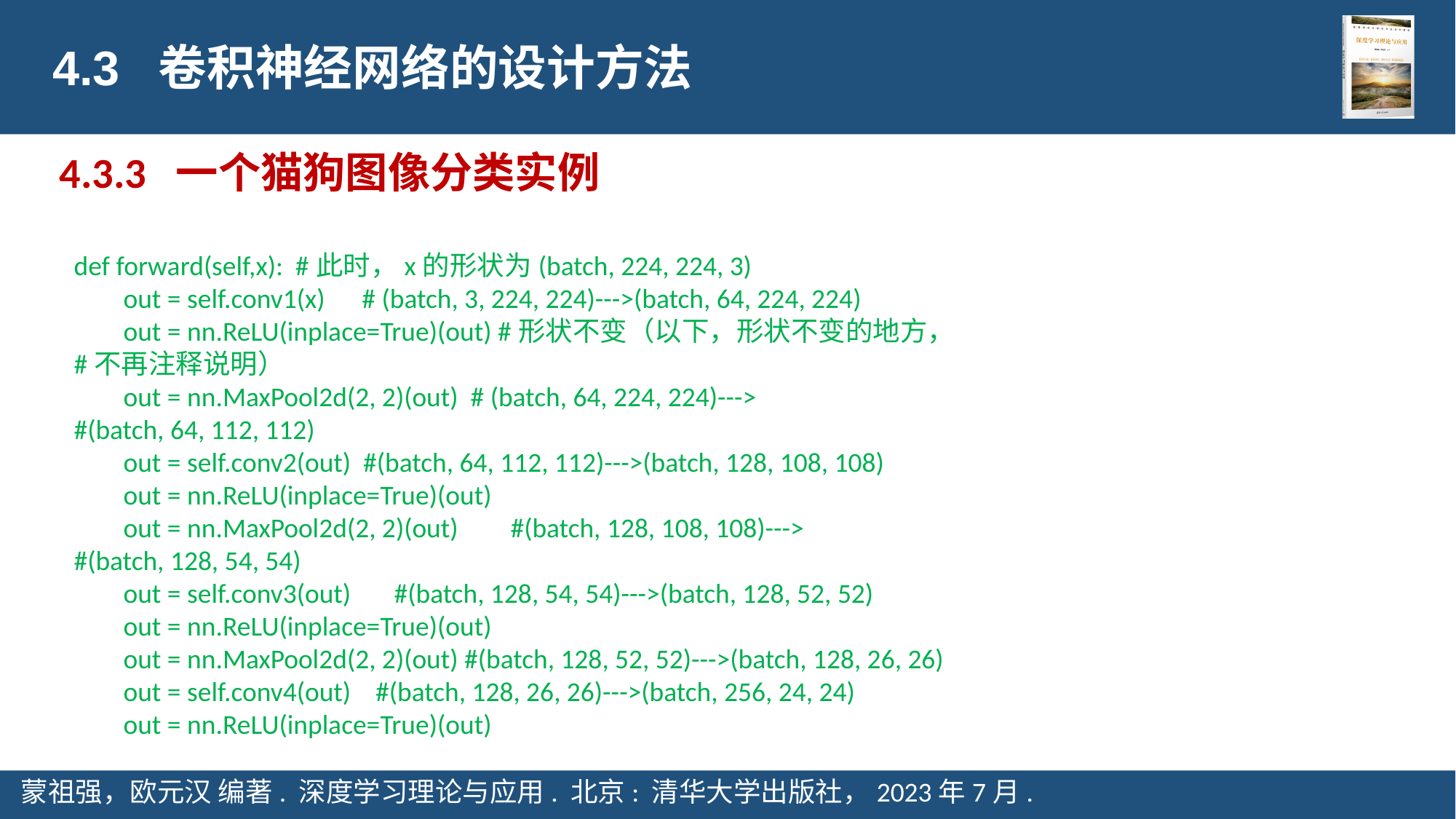

4.3  卷积神经网络的设计方法
4.3.3  一个猫狗图像分类实例

def forward(self,x):  #此时，x的形状为(batch, 224, 224, 3)
        out = self.conv1(x)      # (batch, 3, 224, 224)--->(batch, 64, 224, 224)
        out = nn.ReLU(inplace=True)(out) #形状不变（以下，形状不变的地方，
#不再注释说明）
        out = nn.MaxPool2d(2, 2)(out)  # (batch, 64, 224, 224)--->
#(batch, 64, 112, 112)
        out = self.conv2(out)  #(batch, 64, 112, 112)--->(batch, 128, 108, 108)
        out = nn.ReLU(inplace=True)(out)
        out = nn.MaxPool2d(2, 2)(out) 	#(batch, 128, 108, 108)--->
#(batch, 128, 54, 54)
        out = self.conv3(out)       #(batch, 128, 54, 54)--->(batch, 128, 52, 52)
        out = nn.ReLU(inplace=True)(out)
        out = nn.MaxPool2d(2, 2)(out) #(batch, 128, 52, 52)--->(batch, 128, 26, 26)
        out = self.conv4(out)    #(batch, 128, 26, 26)--->(batch, 256, 24, 24)
        out = nn.ReLU(inplace=True)(out)